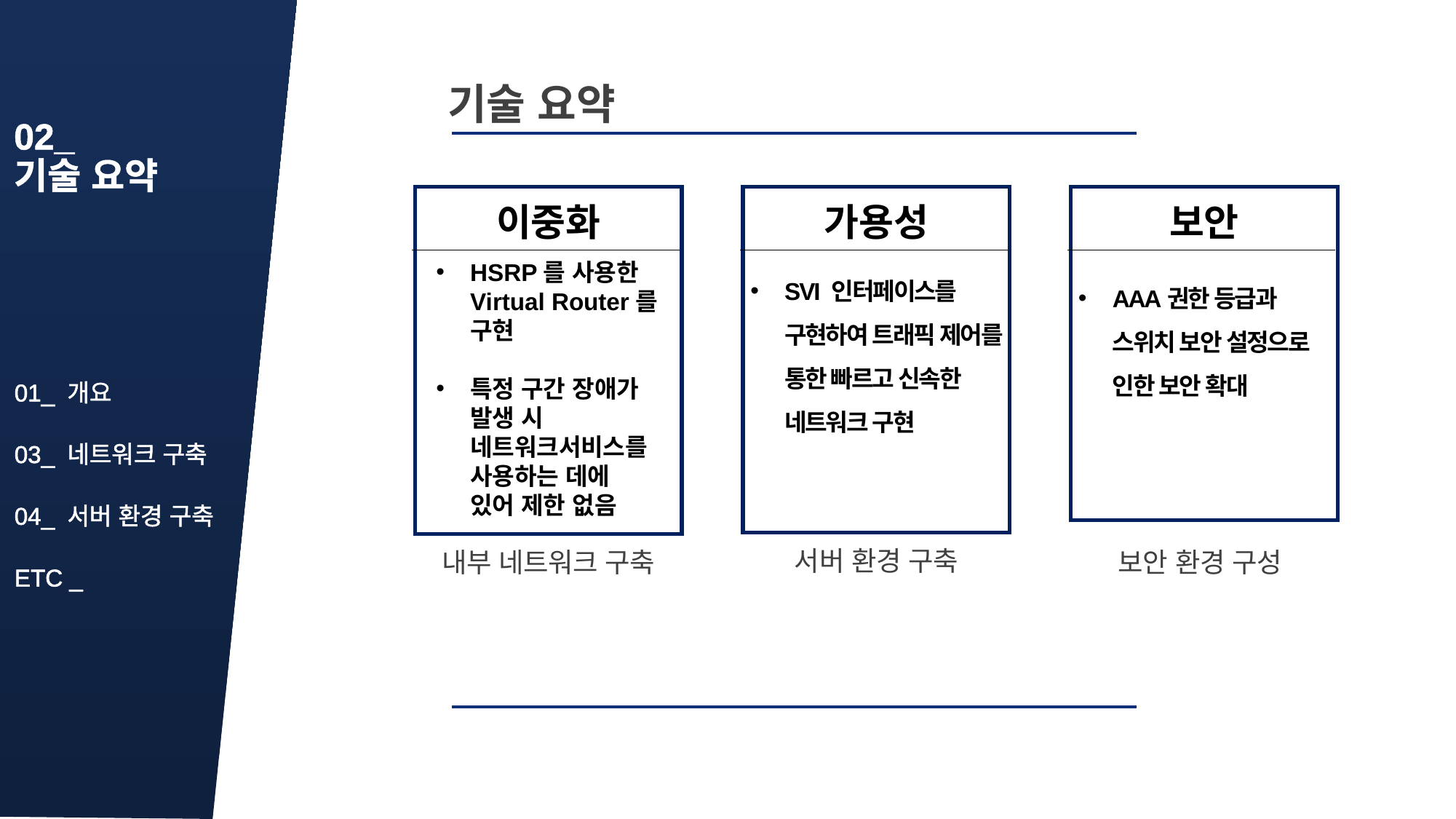

02_
기술 요약
기술 요약

이중화
가용성
보안
HSRP를 사용한 Virtual Router를 구현

특정 구간 장애가 발생 시 네트워크서비스를 사용하는 데에 있어 제한 없음
SVI 인터페이스를 구현하여 트래픽 제어를 통한 빠르고 신속한 네트워크 구현
AAA권한 등급과 스위치 보안 설정으로 인한 보안 확대
01_ 개요
03_ 네트워크 구축
04_ 서버 환경 구축
서버 환경 구축
내부 네트워크 구축
보안 환경 구성
ETC _